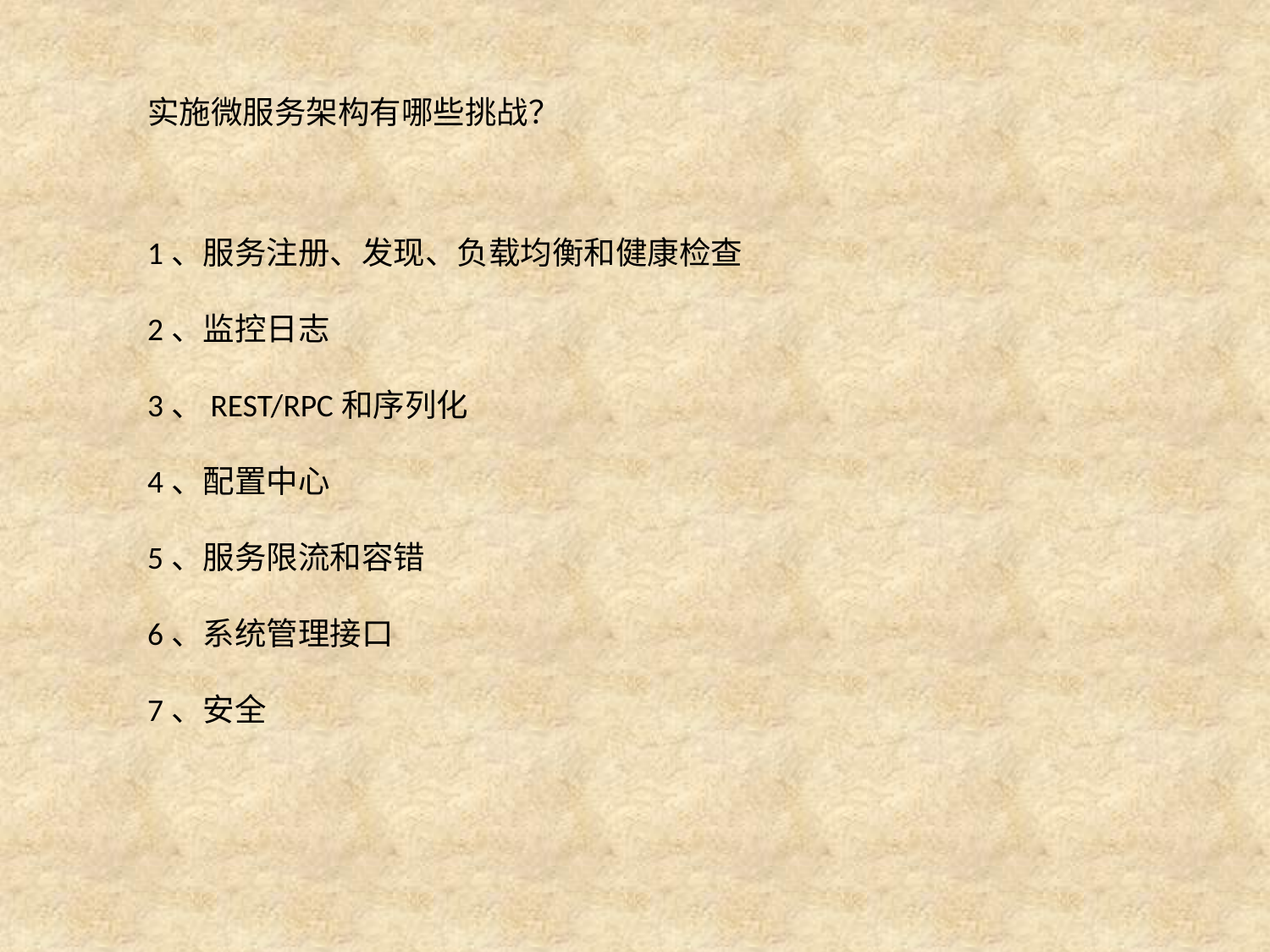

实施微服务架构有哪些挑战？
1、服务注册、发现、负载均衡和健康检查

2、监控日志

3、REST/RPC和序列化

4、配置中心

5、服务限流和容错

6、系统管理接口

7、安全